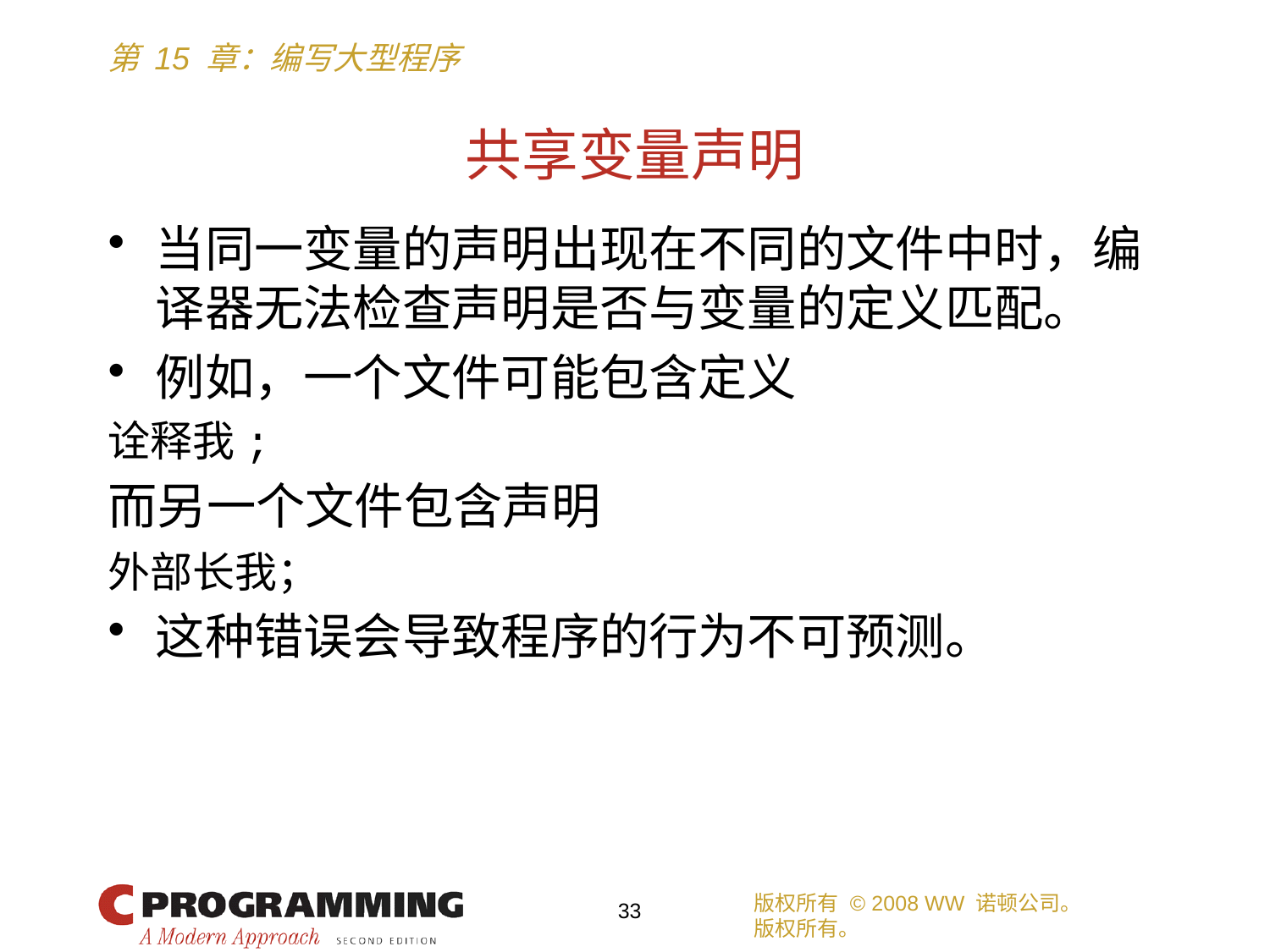

# 共享变量声明
当同一变量的声明出现在不同的文件中时，编译器无法检查声明是否与变量的定义匹配。
例如，一个文件可能包含定义
诠释我;
而另一个文件包含声明
外部长我；
这种错误会导致程序的行为不可预测。
版权所有 © 2008 WW 诺顿公司。
版权所有。
33